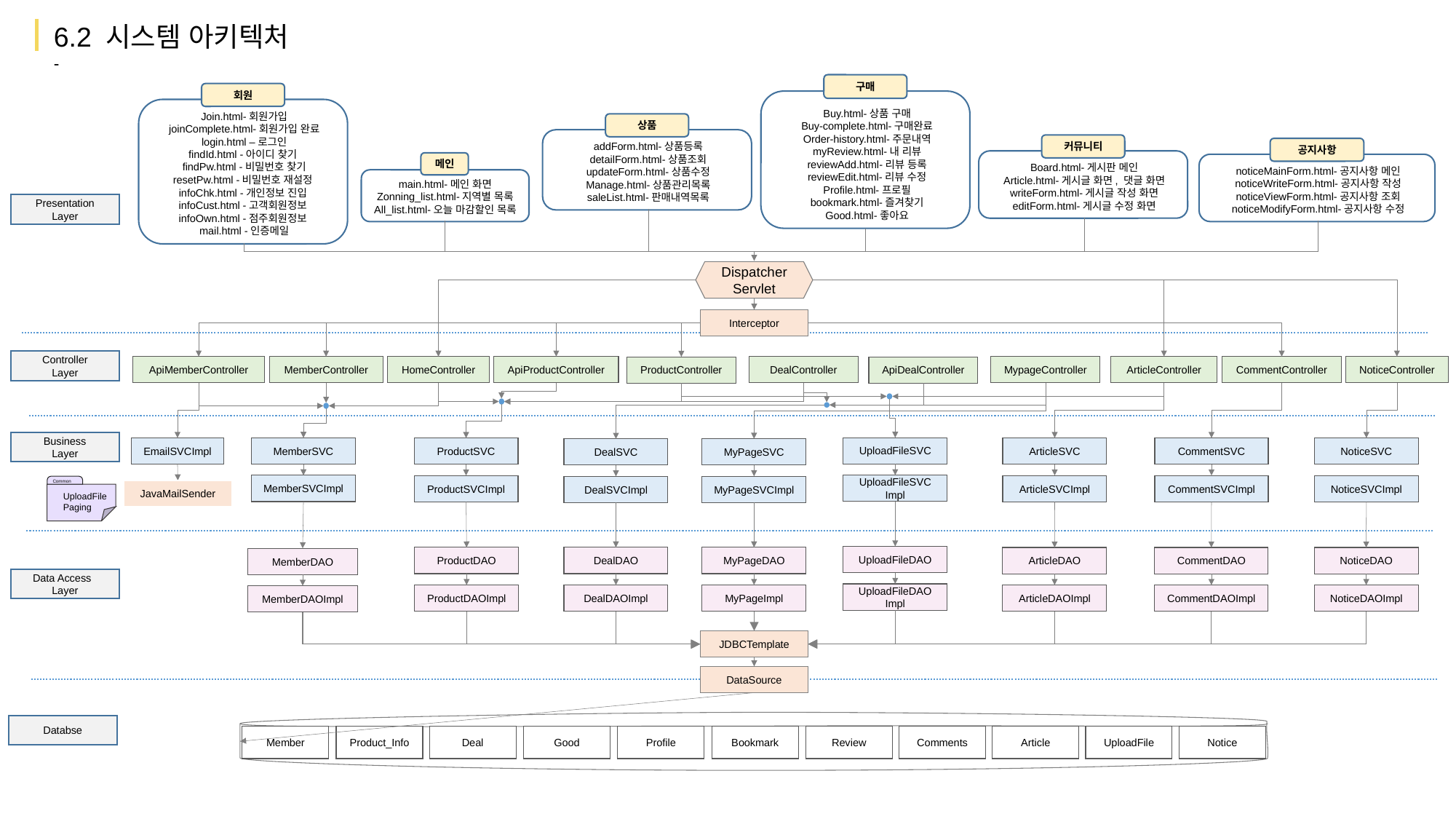

6.2 시스템 아키텍처
-
구매

Buy.html-상품 구매
Buy-complete.html-구매완료
Order-history.html-주문내역
myReview.html-내 리뷰
reviewAdd.html-리뷰 등록
reviewEdit.html-리뷰 수정
Profile.html-프로필
bookmark.html-즐겨찾기
Good.html-좋아요
회원

Join.html-회원가입
joinComplete.html-회원가입 완료
login.html –로그인
findId.html -아이디 찾기
findPw.html -비밀번호 찾기
resetPw.html -비밀번호 재설정
infoChk.html -개인정보 진입infoCust.html -고객회원정보
infoOwn.html -점주회원정보
mail.html -인증메일
상품

addForm.html-상품등록
detailForm.html-상품조회
updateForm.html-상품수정
Manage.html-상품관리목록
saleList.html-판매내역목록
커뮤니티

Board.html-게시판 메인
Article.html-게시글 화면, 댓글 화면
writeForm.html-게시글 작성 화면
editForm.html-게시글 수정 화면
공지사항

noticeMainForm.html-공지사항 메인
noticeWriteForm.html-공지사항 작성
noticeViewForm.html-공지사항 조회
noticeModifyForm.html-공지사항 수정
메인
main.html-메인 화면
Zonning_list.html-지역별 목록
All_list.html-오늘 마감할인 목록

Presentation
Layer
Dispatcher
Servlet
Interceptor
Controller
Layer
MypageController
DealController
ApiMemberController
MemberController
HomeController
ApiProductController
ArticleController
CommentController
NoticeController
ApiDealController
ProductController

Business
Layer
UploadFileSVC
MemberSVC
EmailSVCImpl
ProductSVC
ArticleSVC
CommentSVC
NoticeSVC
MyPageSVC
DealSVC
Common

UploadFile
Paging
UploadFileSVC
Impl
MemberSVCImpl
ProductSVCImpl
ArticleSVCImpl
CommentSVCImpl
NoticeSVCImpl
MyPageSVCImpl
DealSVCImpl
JavaMailSender
UploadFileDAO
ProductDAO
DealDAO
MyPageDAO
ArticleDAO
CommentDAO
NoticeDAO
MemberDAO
Data Access
Layer
UploadFileDAO
Impl
ProductDAOImpl
DealDAOImpl
MyPageImpl
ArticleDAOImpl
CommentDAOImpl
NoticeDAOImpl
MemberDAOImpl
JDBCTemplate
DataSource

Member
Product_Info
Deal
Good
Profile
Bookmark
Review
Comments
Article
UploadFile
Notice
Databse